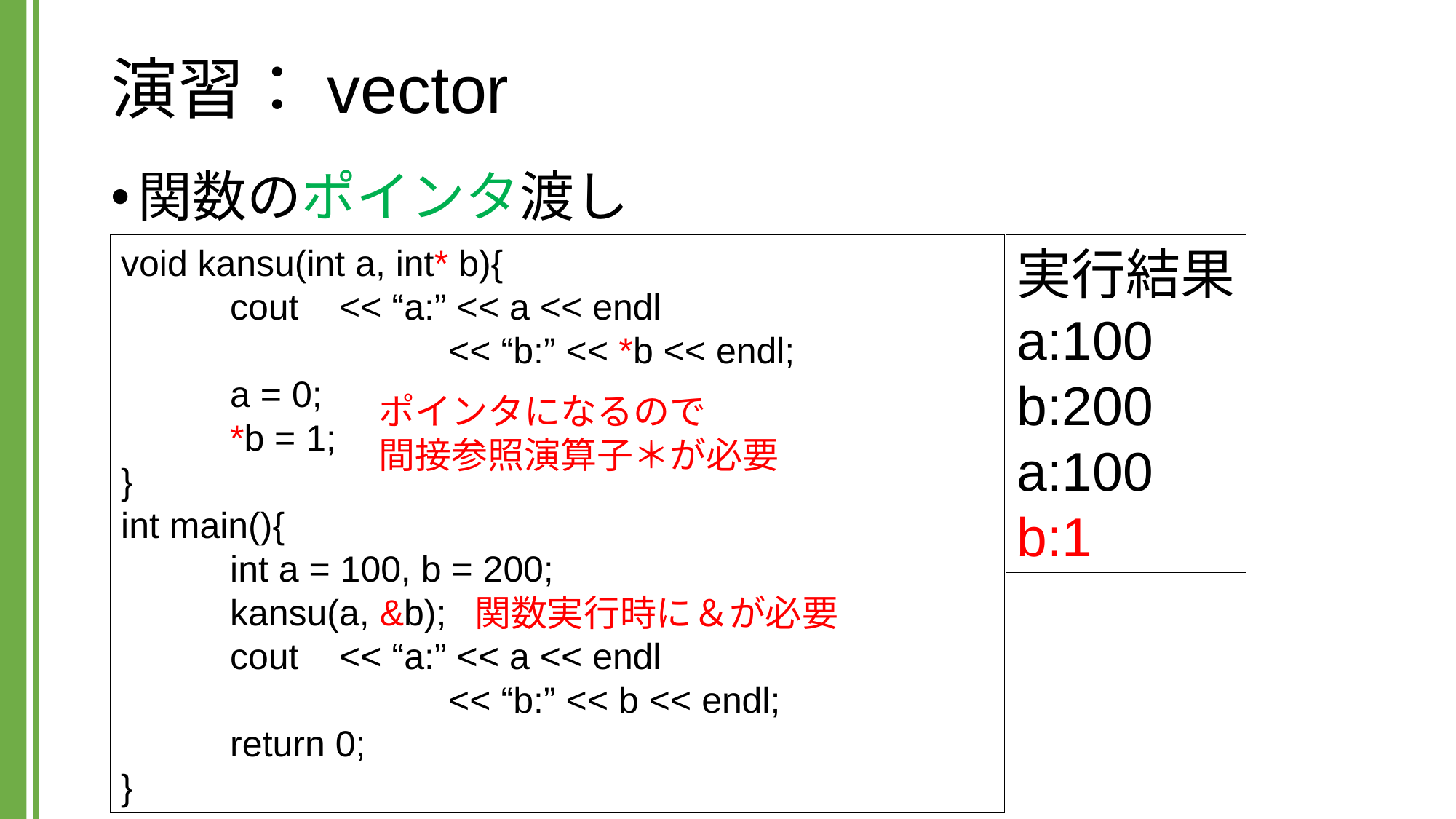

# 演習：vector
関数のポインタ渡し
void kansu(int a, int* b){
	cout	<< “a:” << a << endl
		　	<< “b:” << *b << endl;
	a = 0;
	*b = 1;
}
int main(){
	int a = 100, b = 200;
	kansu(a, &b);
	cout	<< “a:” << a << endl
			<< “b:” << b << endl;
	return 0;
}
実行結果
a:100
b:200
a:100
b:1
ポインタになるので
間接参照演算子＊が必要
関数実行時に＆が必要